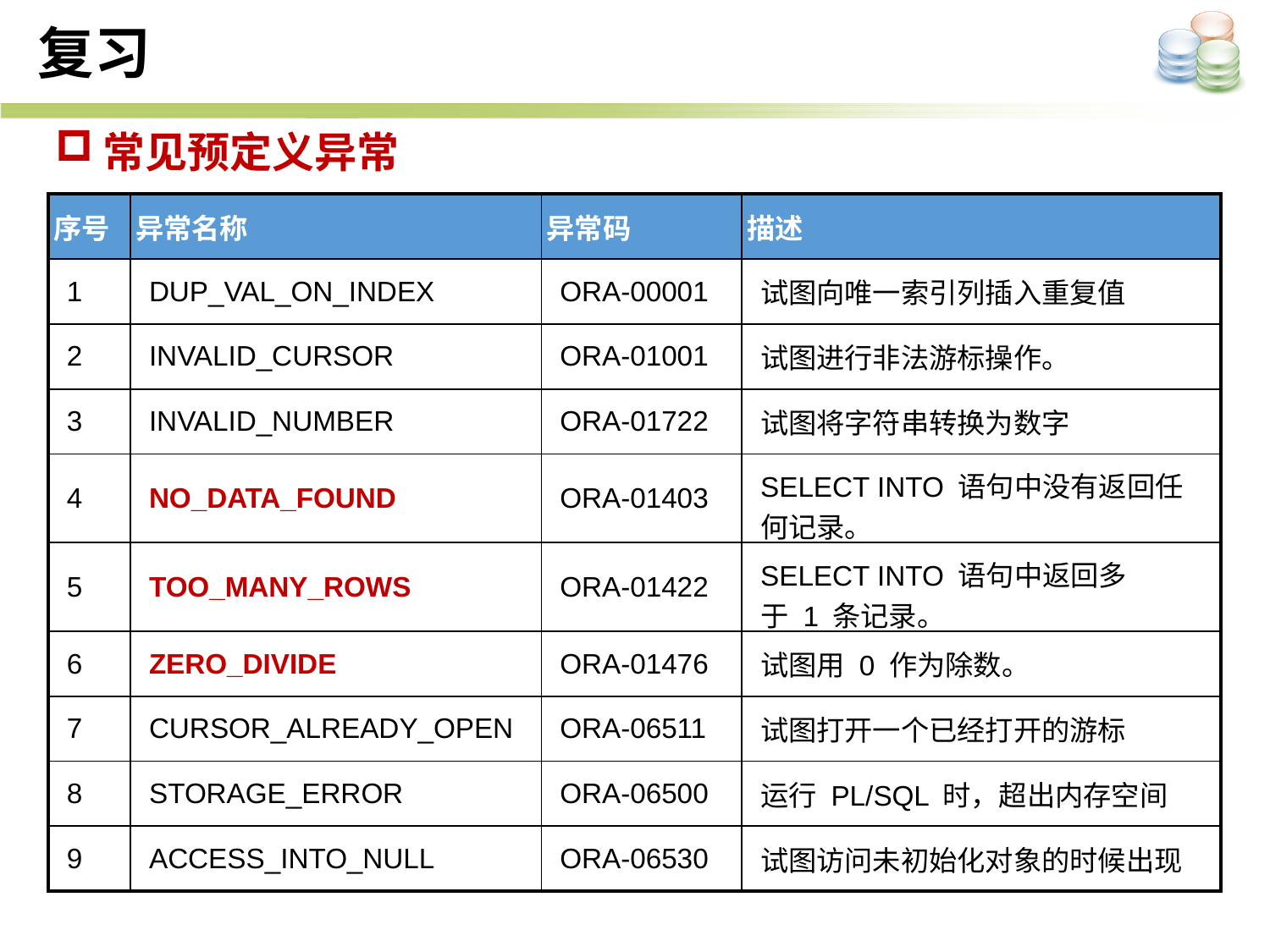

复习
常见预定义异常
| 序号 | 异常名称 | 异常码 | 描述 |
| --- | --- | --- | --- |
| 1 | DUP\_VAL\_ON\_INDEX | ORA-00001 | 试图向唯一索引列插入重复值 |
| 2 | INVALID\_CURSOR | ORA-01001 | 试图进行非法游标操作。 |
| 3 | INVALID\_NUMBER | ORA-01722 | 试图将字符串转换为数字 |
| 4 | NO\_DATA\_FOUND | ORA-01403 | SELECT INTO 语句中没有返回任何记录。 |
| 5 | TOO\_MANY\_ROWS | ORA-01422 | SELECT INTO 语句中返回多于 1 条记录。 |
| 6 | ZERO\_DIVIDE | ORA-01476 | 试图用 0 作为除数。 |
| 7 | CURSOR\_ALREADY\_OPEN | ORA-06511 | 试图打开一个已经打开的游标 |
| 8 | STORAGE\_ERROR | ORA-06500 | 运行 PL/SQL 时，超出内存空间 |
| 9 | ACCESS\_INTO\_NULL | ORA-06530 | 试图访问未初始化对象的时候出现 |
15